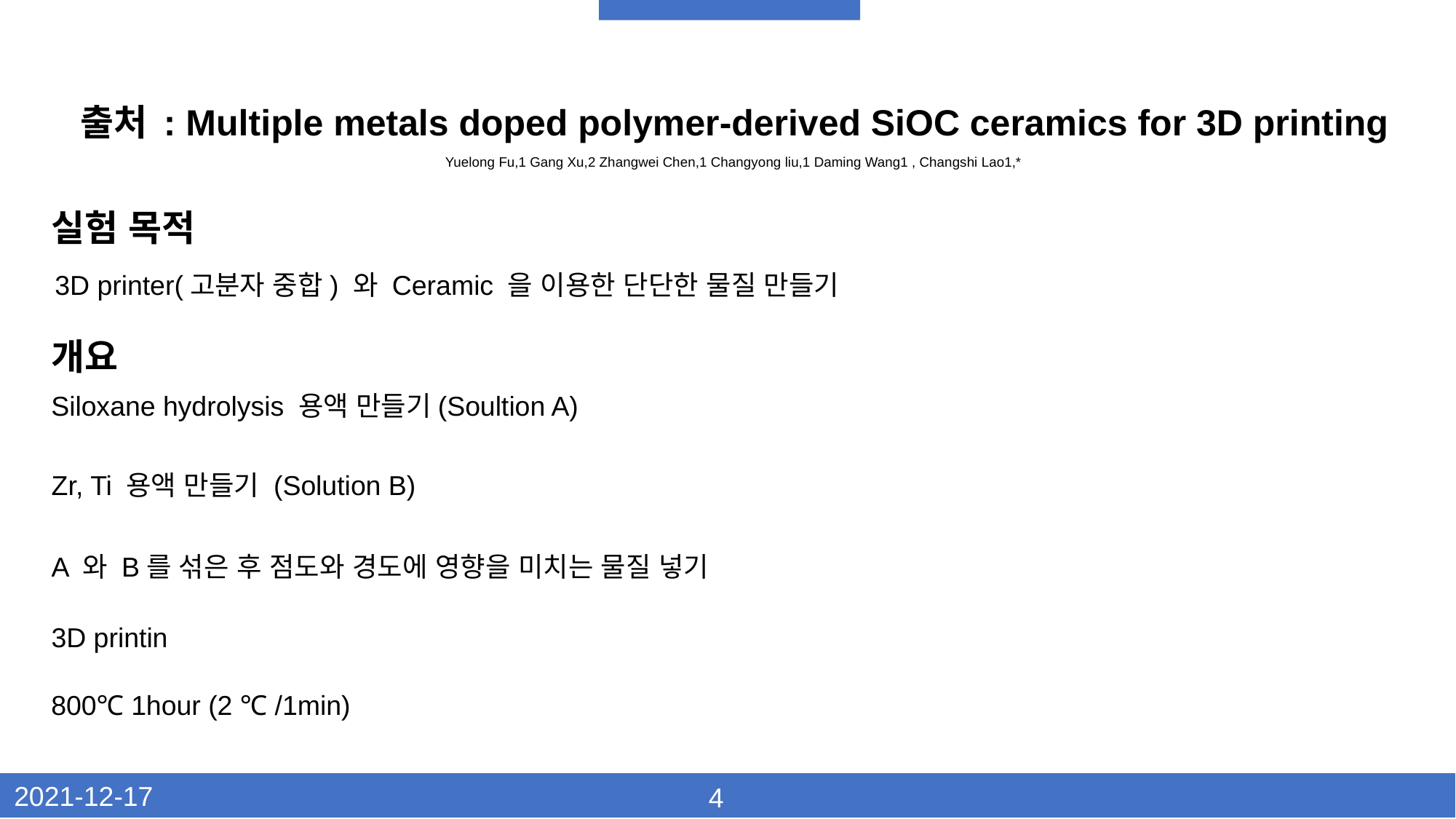

출처 : Multiple metals doped polymer-derived SiOC ceramics for 3D printing
Yuelong Fu,1 Gang Xu,2 Zhangwei Chen,1 Changyong liu,1 Daming Wang1 , Changshi Lao1,*

실험 목적
3D printer(고분자 중합) 와 Ceramic 을 이용한 단단한 물질 만들기
개요
Siloxane hydrolysis 용액 만들기(Soultion A)
Zr, Ti 용액 만들기 (Solution B)
A 와 B를 섞은 후 점도와 경도에 영향을 미치는 물질 넣기
3D printin
800℃ 1hour (2 ℃ /1min)